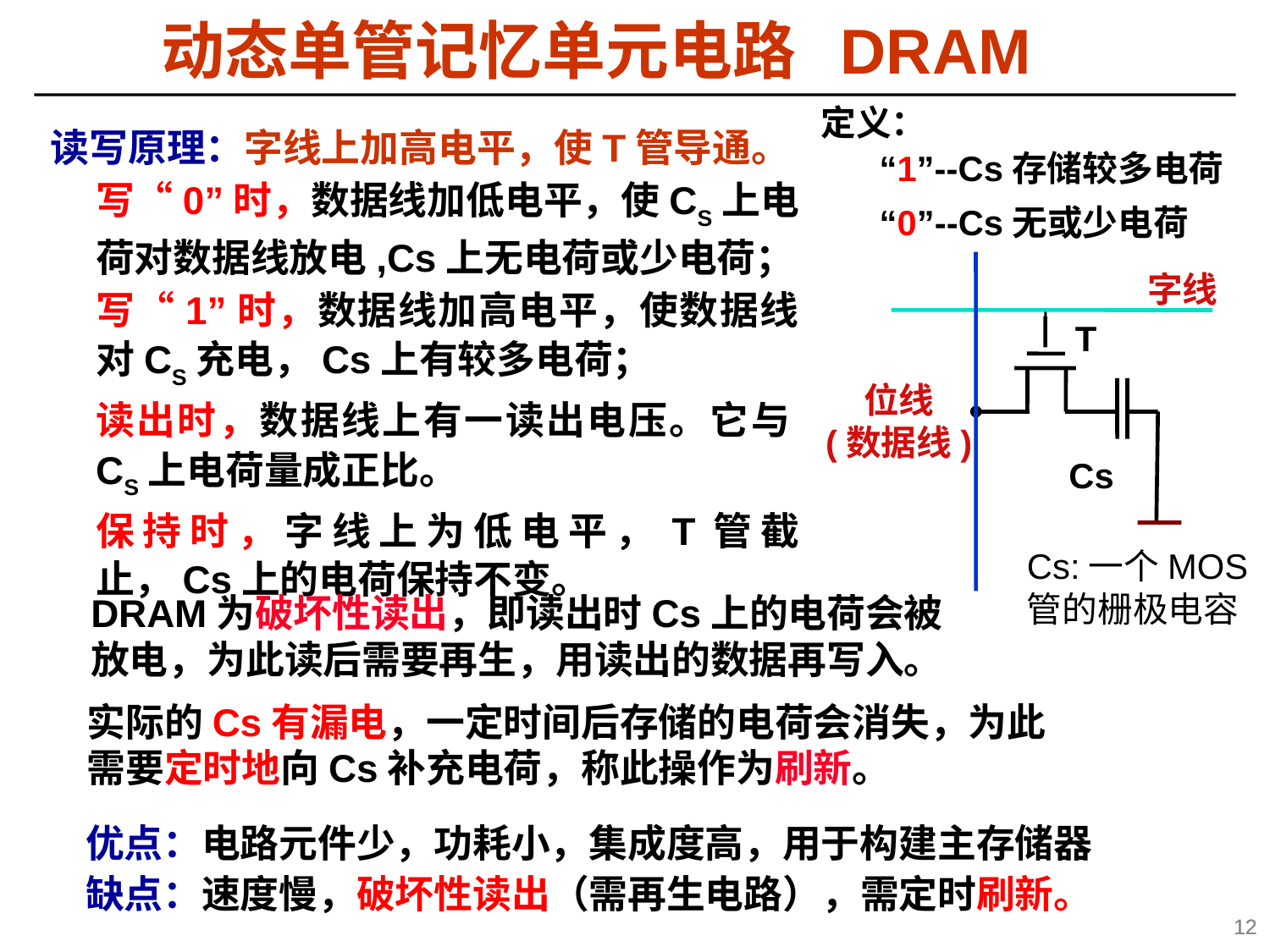

动态单管记忆单元电路  DRAM
定义：
 读写原理：字线上加高电平，使T管导通。
写“0”时，数据线加低电平，使CS上电荷对数据线放电,Cs上无电荷或少电荷；
写“1”时，数据线加高电平，使数据线对CS充电，Cs上有较多电荷；
读出时，数据线上有一读出电压。它与CS上电荷量成正比。
保持时，字线上为低电平，T管截止，Cs上的电荷保持不变。
“1”--Cs存储较多电荷
“0”--Cs无或少电荷

字线

T
位线
(数据线)

Cs

Cs:一个MOS管的栅极电容
DRAM为破坏性读出，即读出时Cs上的电荷会被放电，为此读后需要再生，用读出的数据再写入。
实际的Cs有漏电，一定时间后存储的电荷会消失，为此需要定时地向Cs补充电荷，称此操作为刷新。
 优点：电路元件少，功耗小，集成度高，用于构建主存储器
 缺点：速度慢，破坏性读出（需再生电路），需定时刷新。
12
12